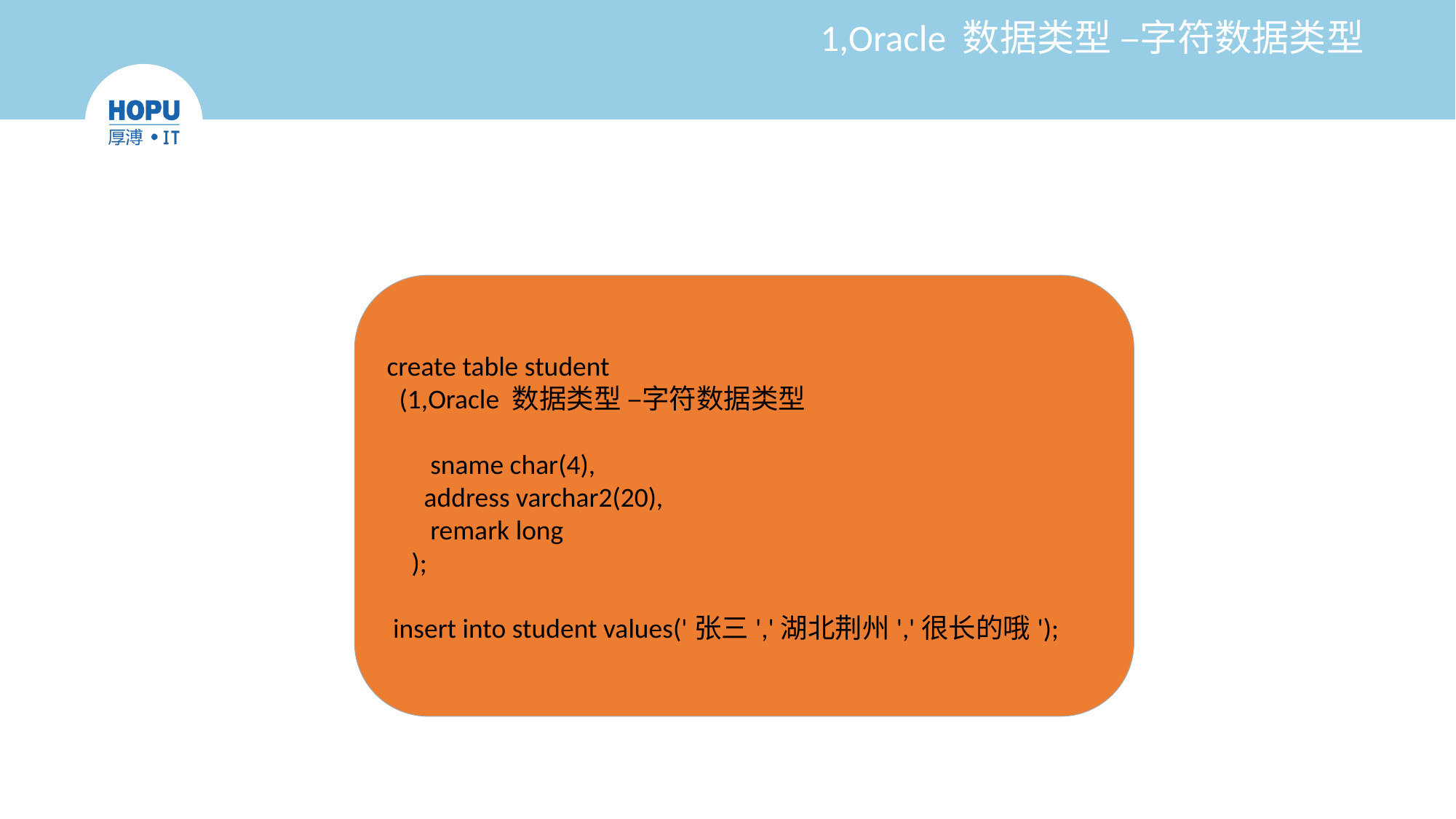

# 1,Oracle 数据类型 –字符数据类型
create table student
  (1,Oracle 数据类型 –字符数据类型

       sname char(4),
      address varchar2(20),
       remark long
    );

 insert into student values('张三','湖北荆州','很长的哦');